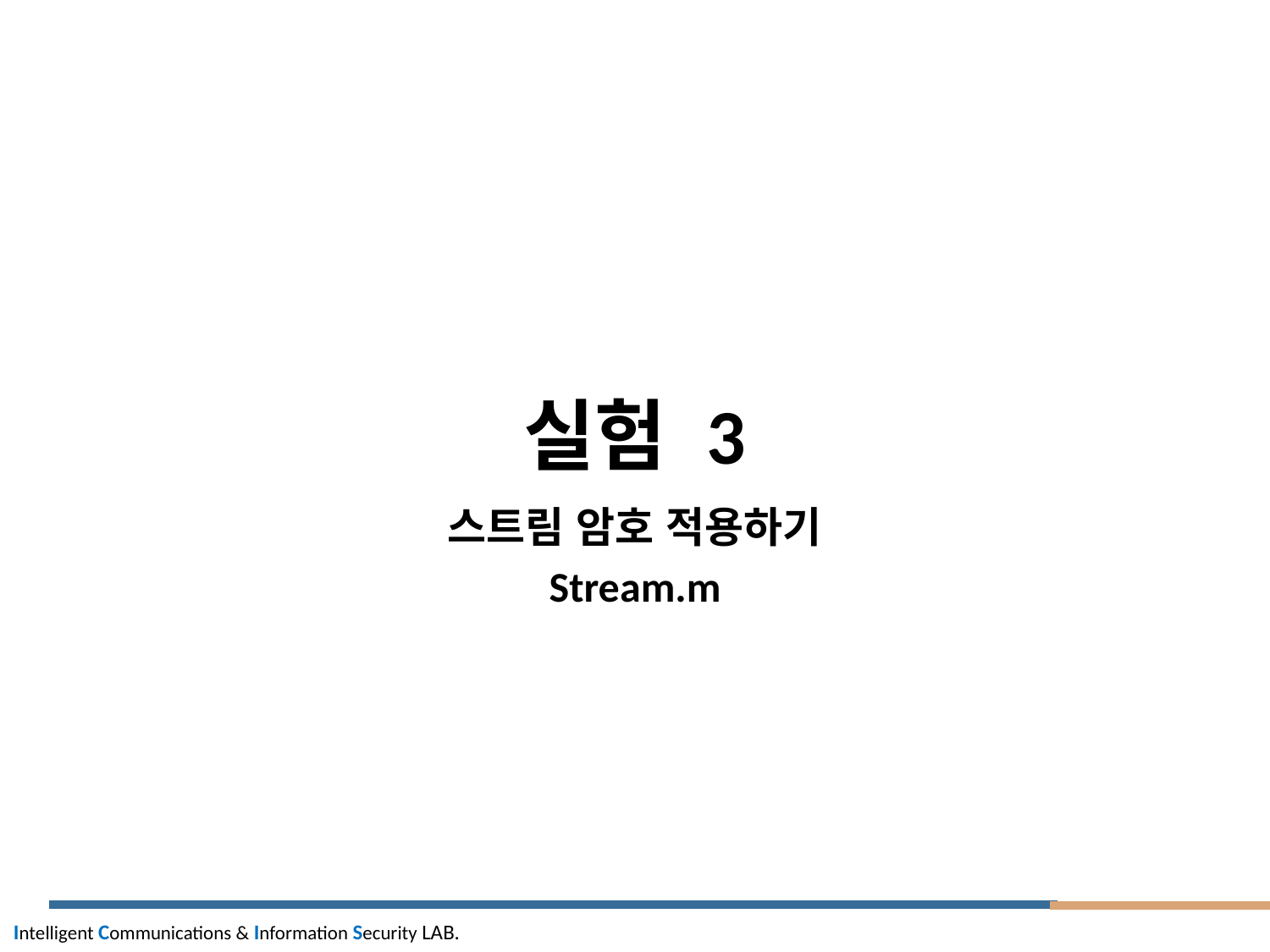

# 실험 3
스트림 암호 적용하기
Stream.m